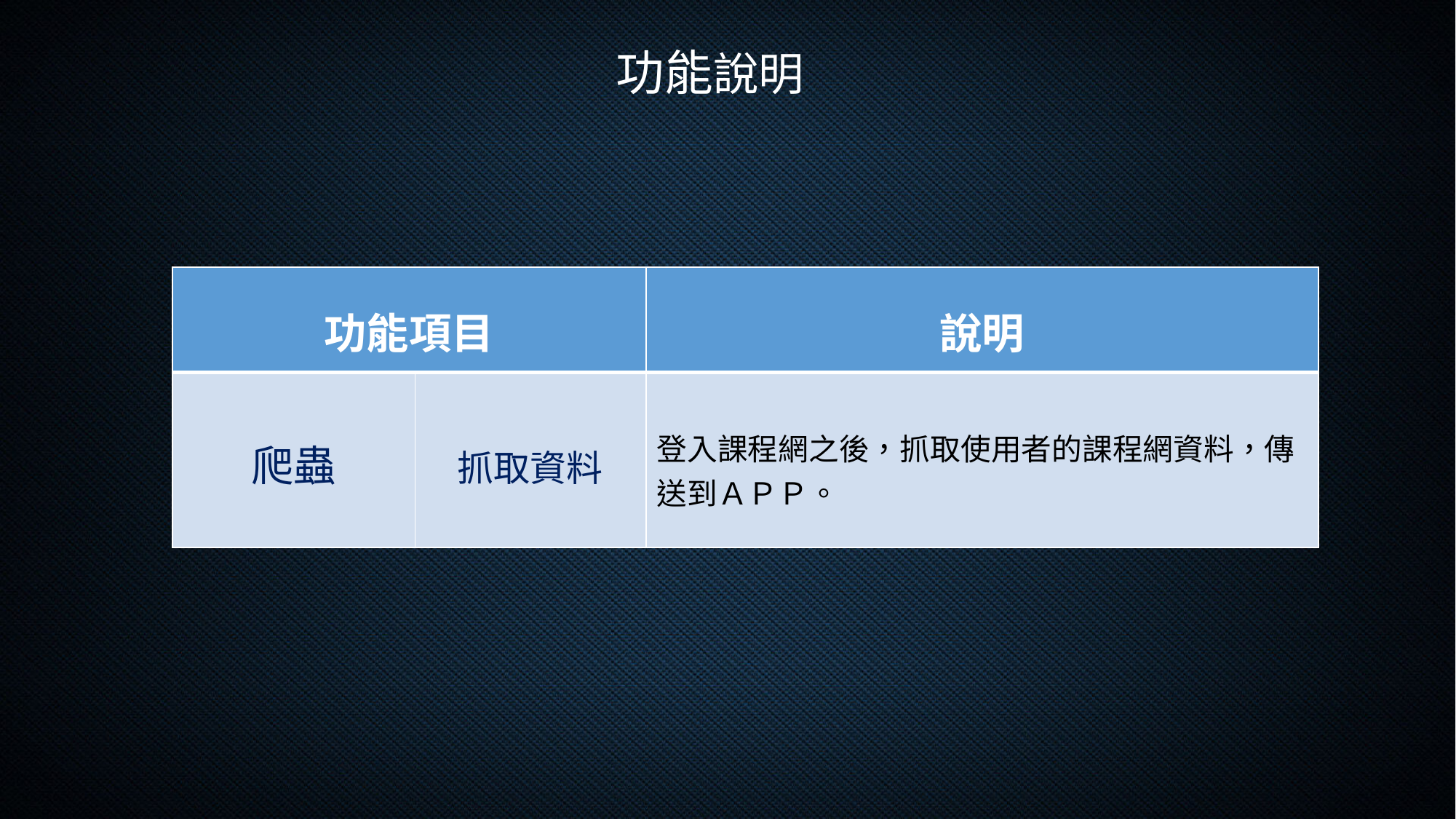

功能說明
| 功能項目 |  | 說明 |
| --- | --- | --- |
| 爬蟲 | 抓取資料 | 登入課程網之後，抓取使用者的課程網資料，傳送到ＡＰＰ。 |